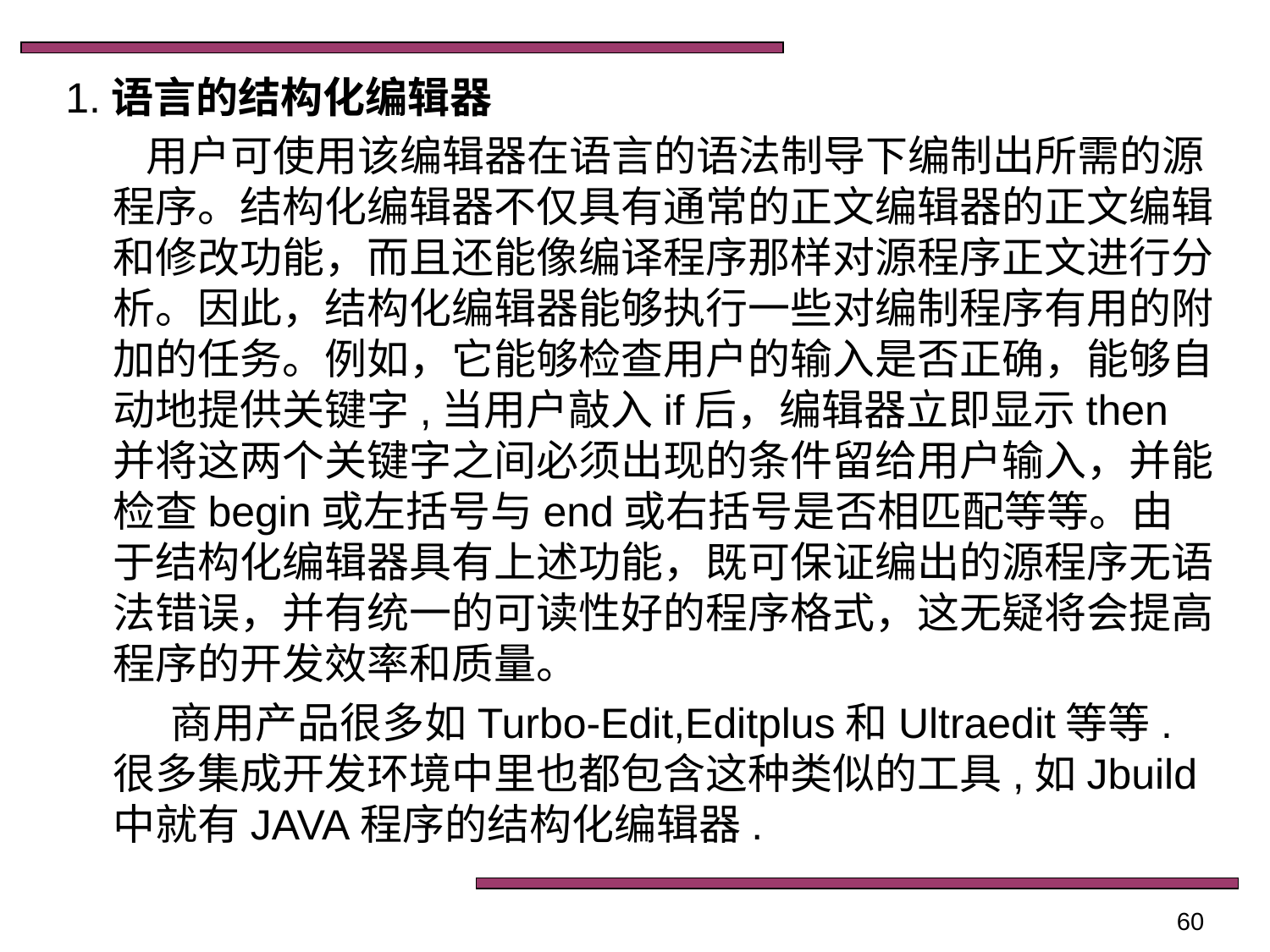

1.语言的结构化编辑器
　    用户可使用该编辑器在语言的语法制导下编制出所需的源程序。结构化编辑器不仅具有通常的正文编辑器的正文编辑和修改功能，而且还能像编译程序那样对源程序正文进行分析。因此，结构化编辑器能够执行一些对编制程序有用的附加的任务。例如，它能够检查用户的输入是否正确，能够自动地提供关键字,当用户敲入if后，编辑器立即显示then并将这两个关键字之间必须出现的条件留给用户输入，并能检查begin或左括号与end或右括号是否相匹配等等。由于结构化编辑器具有上述功能，既可保证编出的源程序无语法错误，并有统一的可读性好的程序格式，这无疑将会提高程序的开发效率和质量。
          商用产品很多如Turbo-Edit,Editplus和Ultraedit等等.很多集成开发环境中里也都包含这种类似的工具,如Jbuild中就有JAVA程序的结构化编辑器.
60